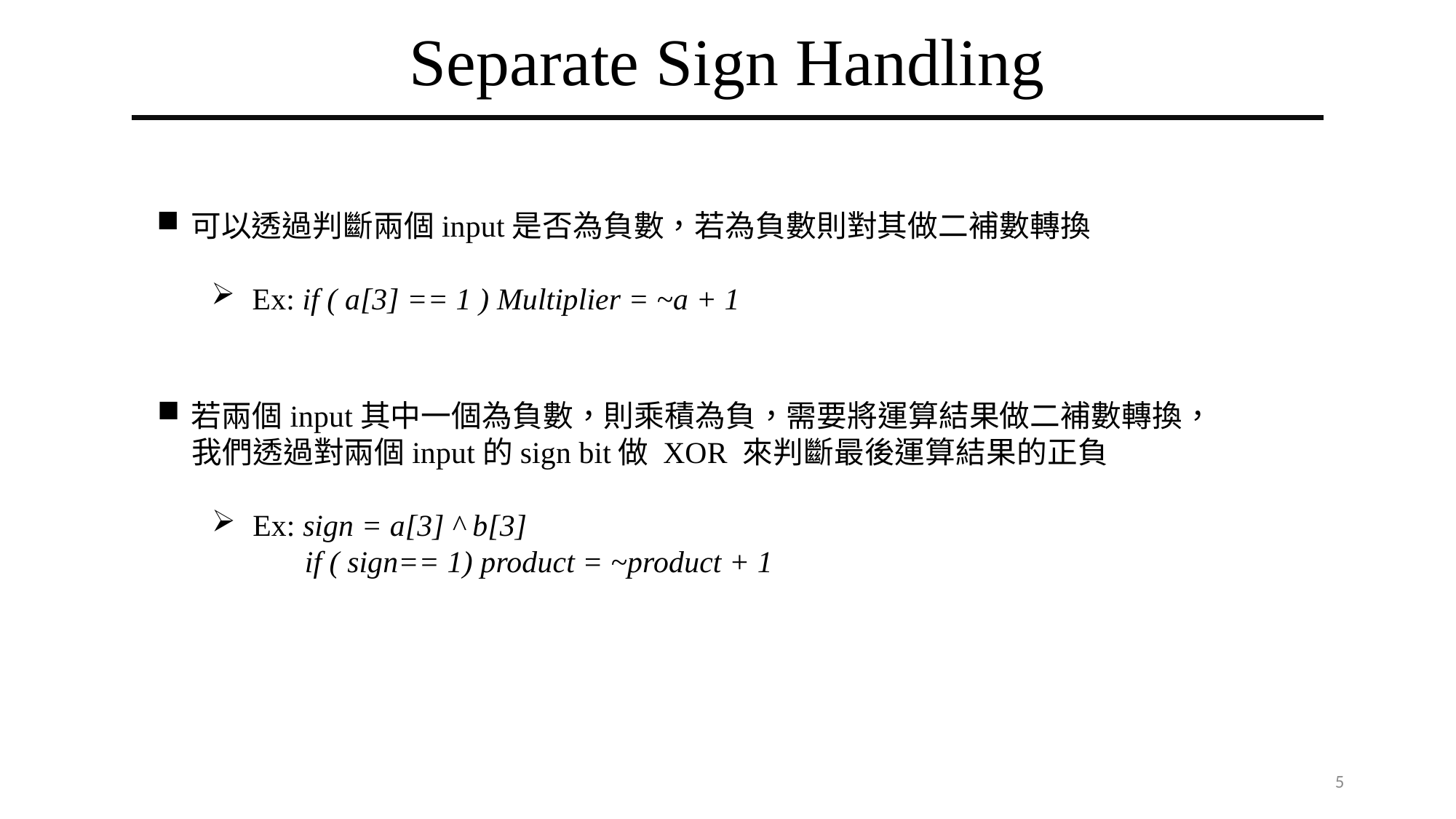

Separate Sign Handling
可以透過判斷兩個input是否為負數，若為負數則對其做二補數轉換

Ex: if ( a[3] == 1 ) Multiplier = ~a + 1

若兩個input其中一個為負數，則乘積為負，需要將運算結果做二補數轉換，
    我們透過對兩個input的sign bit做 XOR 來判斷最後運算結果的正負

Ex: sign = a[3] ^ b[3]
     if ( sign== 1) product = ~product + 1
5